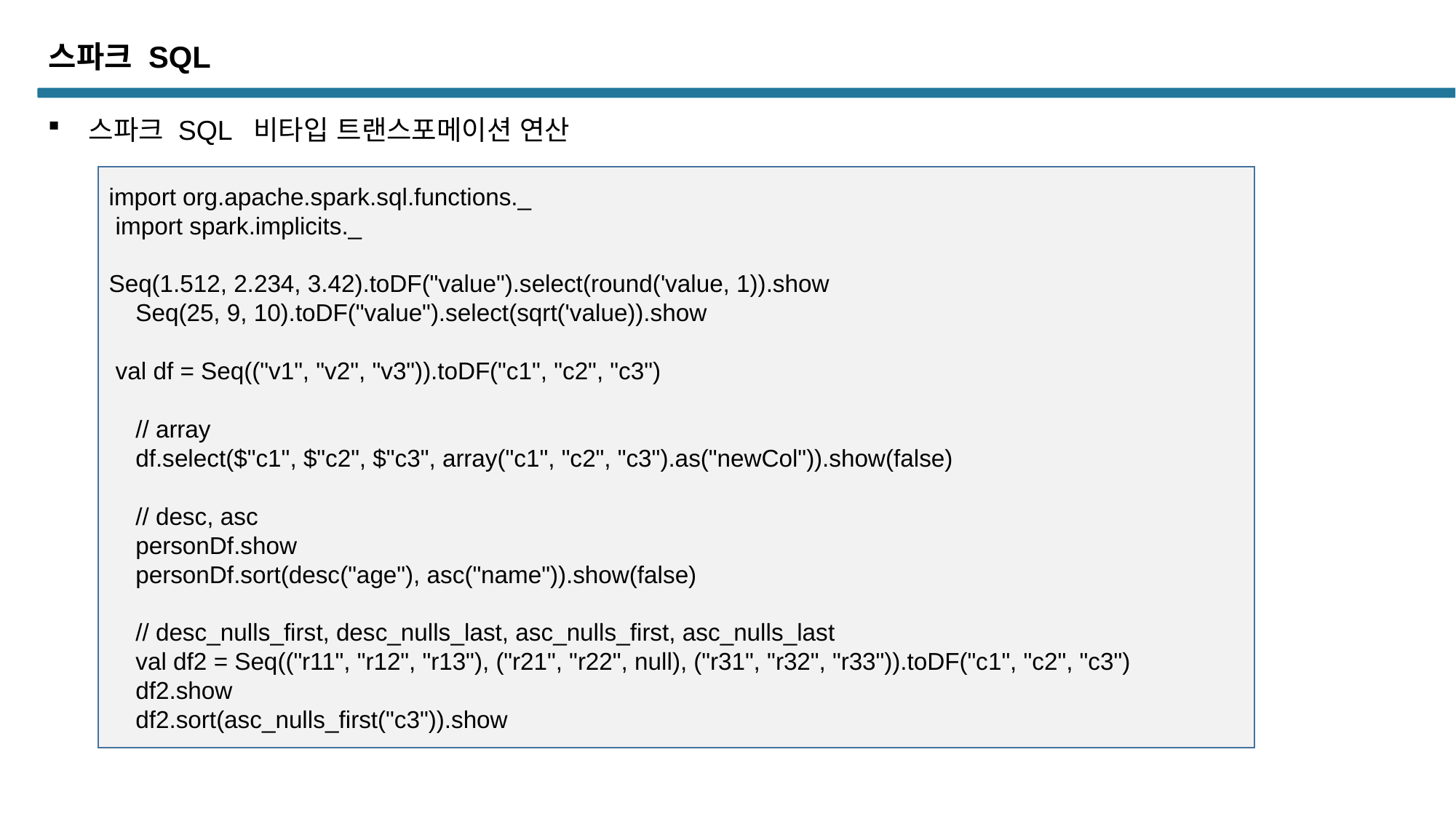

스파크 SQL
스파크 SQL  비타입 트랜스포메이션 연산
import org.apache.spark.sql.functions._
 import spark.implicits._

Seq(1.512, 2.234, 3.42).toDF("value").select(round('value, 1)).show
    Seq(25, 9, 10).toDF("value").select(sqrt('value)).show

 val df = Seq(("v1", "v2", "v3")).toDF("c1", "c2", "c3")

    // array
    df.select($"c1", $"c2", $"c3", array("c1", "c2", "c3").as("newCol")).show(false)

    // desc, asc
    personDf.show
    personDf.sort(desc("age"), asc("name")).show(false)

    // desc_nulls_first, desc_nulls_last, asc_nulls_first, asc_nulls_last
    val df2 = Seq(("r11", "r12", "r13"), ("r21", "r22", null), ("r31", "r32", "r33")).toDF("c1", "c2", "c3")
    df2.show
    df2.sort(asc_nulls_first("c3")).show